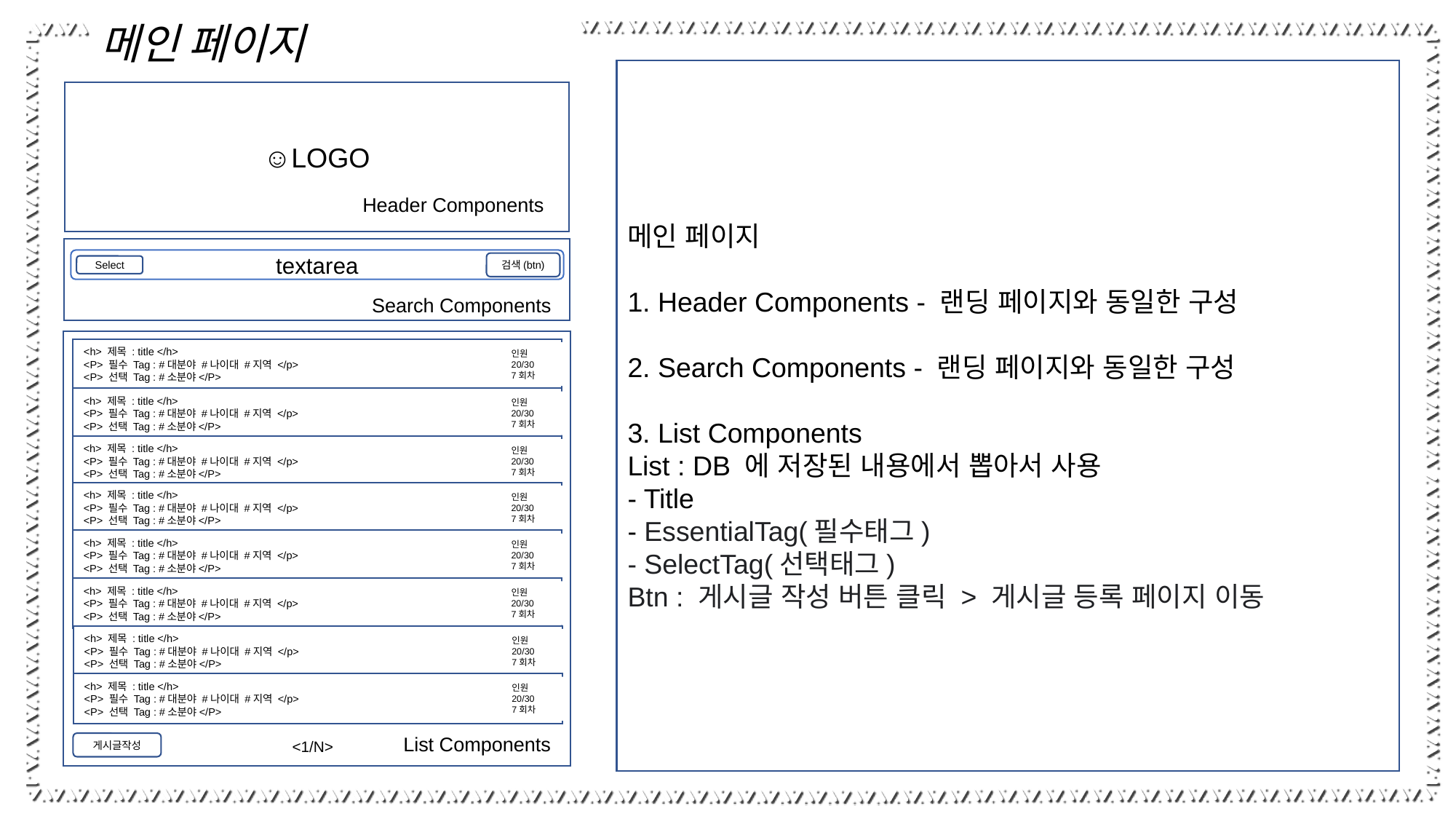

메인 페이지

메인 페이지

1. Header Components - 랜딩 페이지와 동일한 구성

2. Search Components - 랜딩 페이지와 동일한 구성

3. List Components
List : DB 에 저장된 내용에서 뽑아서 사용
- Title
- EssentialTag(필수태그)
- SelectTag(선택태그)
Btn : 게시글 작성 버튼 클릭 > 게시글 등록 페이지 이동
☺LOGO
Header Components

textarea
검색(btn)
Select
Search Components

<h> 제목 : title </h>
<P> 필수 Tag : #대분야 #나이대 #지역 </p>
<P> 선택 Tag : #소분야</P>
인원 20/30
7회차

<h> 제목 : title </h>
<P> 필수 Tag : #대분야 #나이대 #지역 </p>
<P> 선택 Tag : #소분야</P>

인원 20/30
7회차

<h> 제목 : title </h>
<P> 필수 Tag : #대분야 #나이대 #지역 </p>
<P> 선택 Tag : #소분야</P>

인원 20/30
7회차

<h> 제목 : title </h>
<P> 필수 Tag : #대분야 #나이대 #지역 </p>
<P> 선택 Tag : #소분야</P>

인원 20/30
7회차

<h> 제목 : title </h>
<P> 필수 Tag : #대분야 #나이대 #지역 </p>
<P> 선택 Tag : #소분야</P>

인원 20/30
7회차

<h> 제목 : title </h>
<P> 필수 Tag : #대분야 #나이대 #지역 </p>
<P> 선택 Tag : #소분야</P>

인원 20/30
7회차

<h> 제목 : title </h>
<P> 필수 Tag : #대분야 #나이대 #지역 </p>
<P> 선택 Tag : #소분야</P>

인원 20/30
7회차

<h> 제목 : title </h>
<P> 필수 Tag : #대분야 #나이대 #지역 </p>
<P> 선택 Tag : #소분야</P>

인원 20/30
7회차
List Components
<1/N>
게시글작성